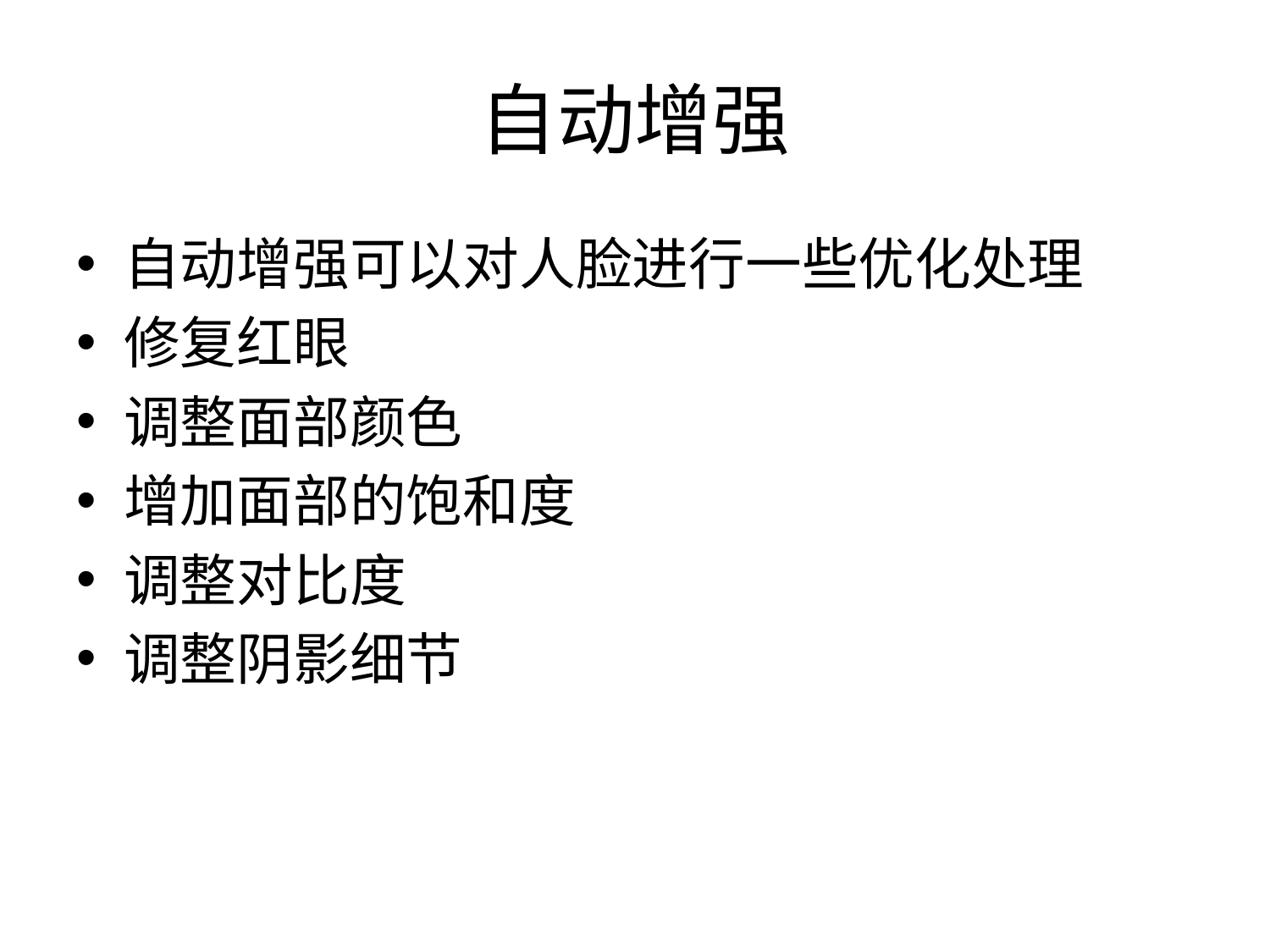

# 自动增强
自动增强可以对人脸进行一些优化处理
修复红眼
调整面部颜色
增加面部的饱和度
调整对比度
调整阴影细节